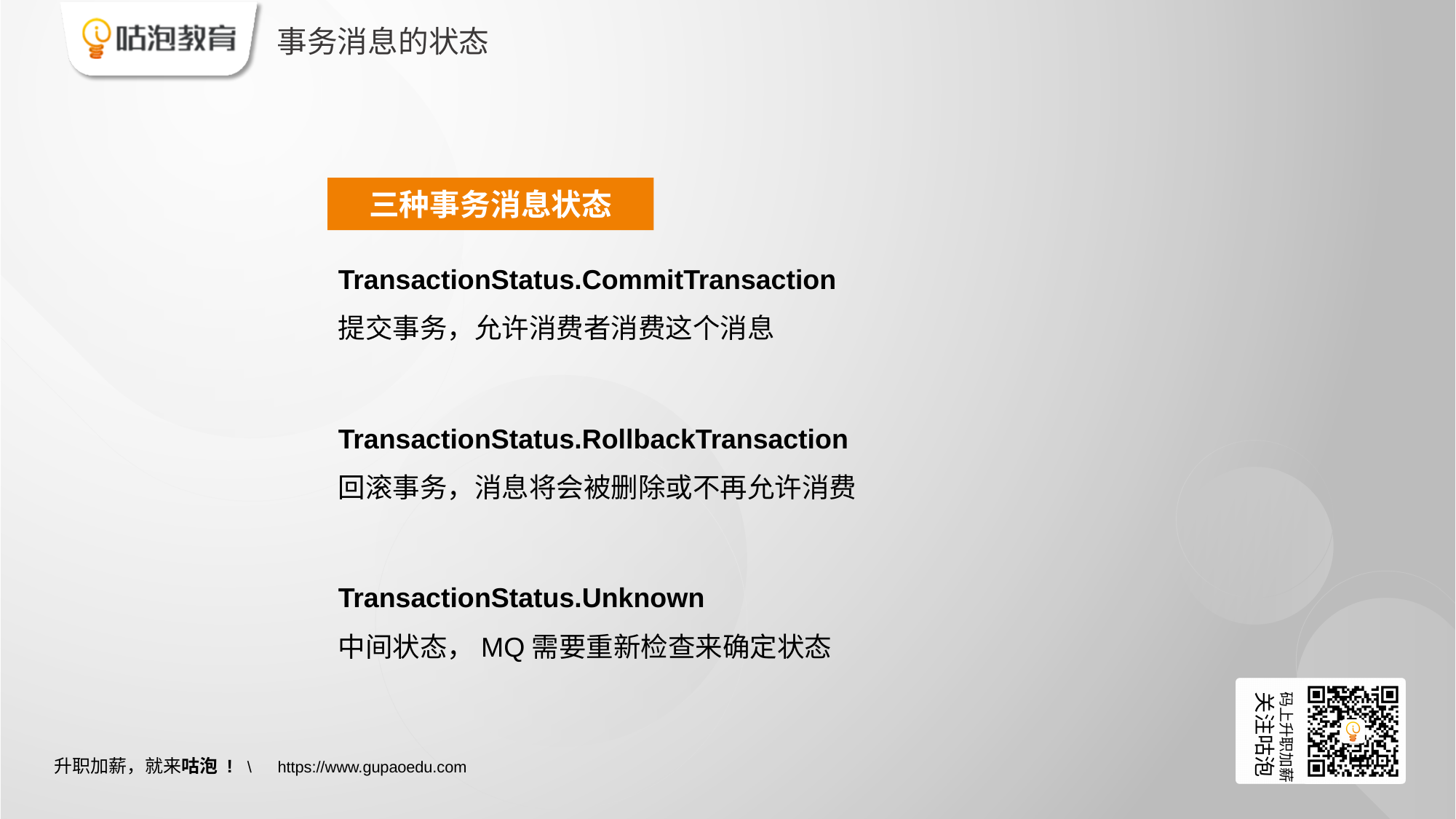

# 事务消息的状态
三种事务消息状态
TransactionStatus.CommitTransaction
提交事务，允许消费者消费这个消息
TransactionStatus.RollbackTransaction
回滚事务，消息将会被删除或不再允许消费
TransactionStatus.Unknown
中间状态，MQ需要重新检查来确定状态